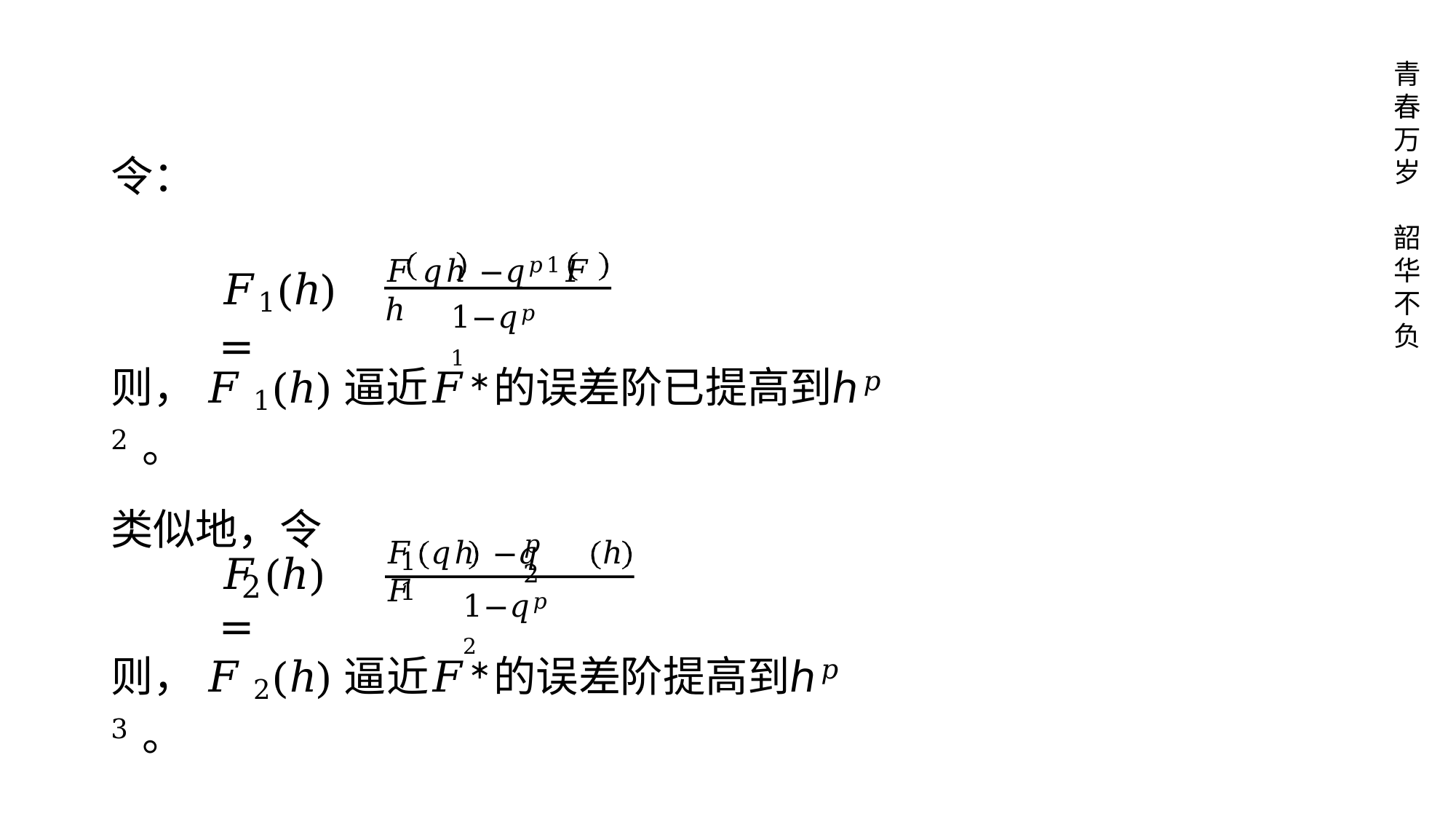

青 春 万 岁
令：
韶 华 不 负
𝐹 𝑞ℎ −𝑞𝑝1𝐹 ℎ

𝐹1(ℎ)	=

1−𝑞𝑝1
则， 𝐹1(ℎ)逼近𝐹∗的误差阶已提高到ℎ𝑝2。
类似地，令
𝑝2
𝐹	𝑞ℎ −𝑞	𝐹
ℎ

1	1
𝐹	(ℎ)	=
2

1−𝑞𝑝2
则， 𝐹2(ℎ)逼近𝐹∗的误差阶提高到ℎ𝑝3。